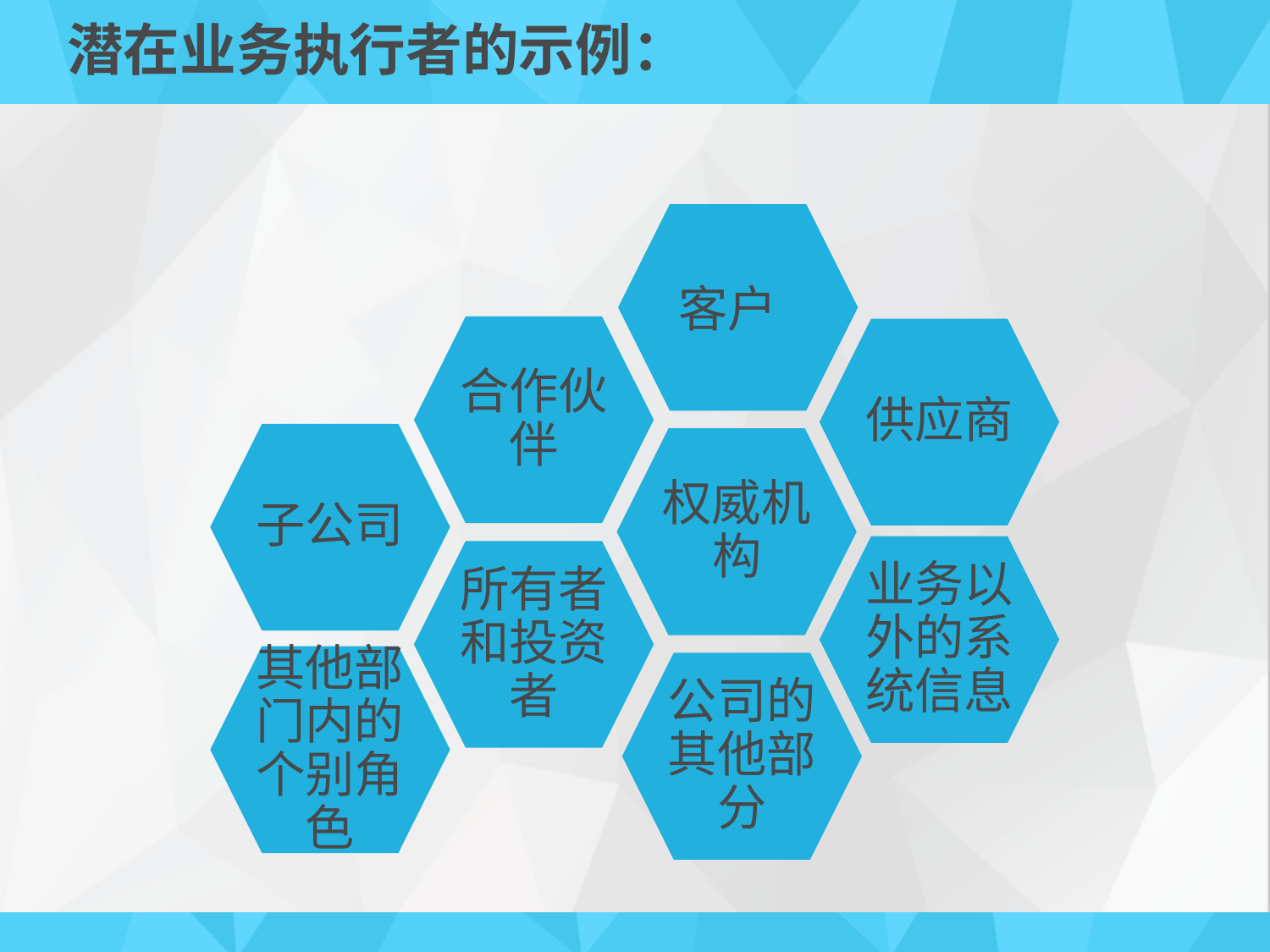

# 潜在业务执行者的示例：
 客户

合作伙伴
权威机构
所有者和投资者

供应商
子公司
业务以外的系统信息
其他部门内的个别角色
公司的其他部分